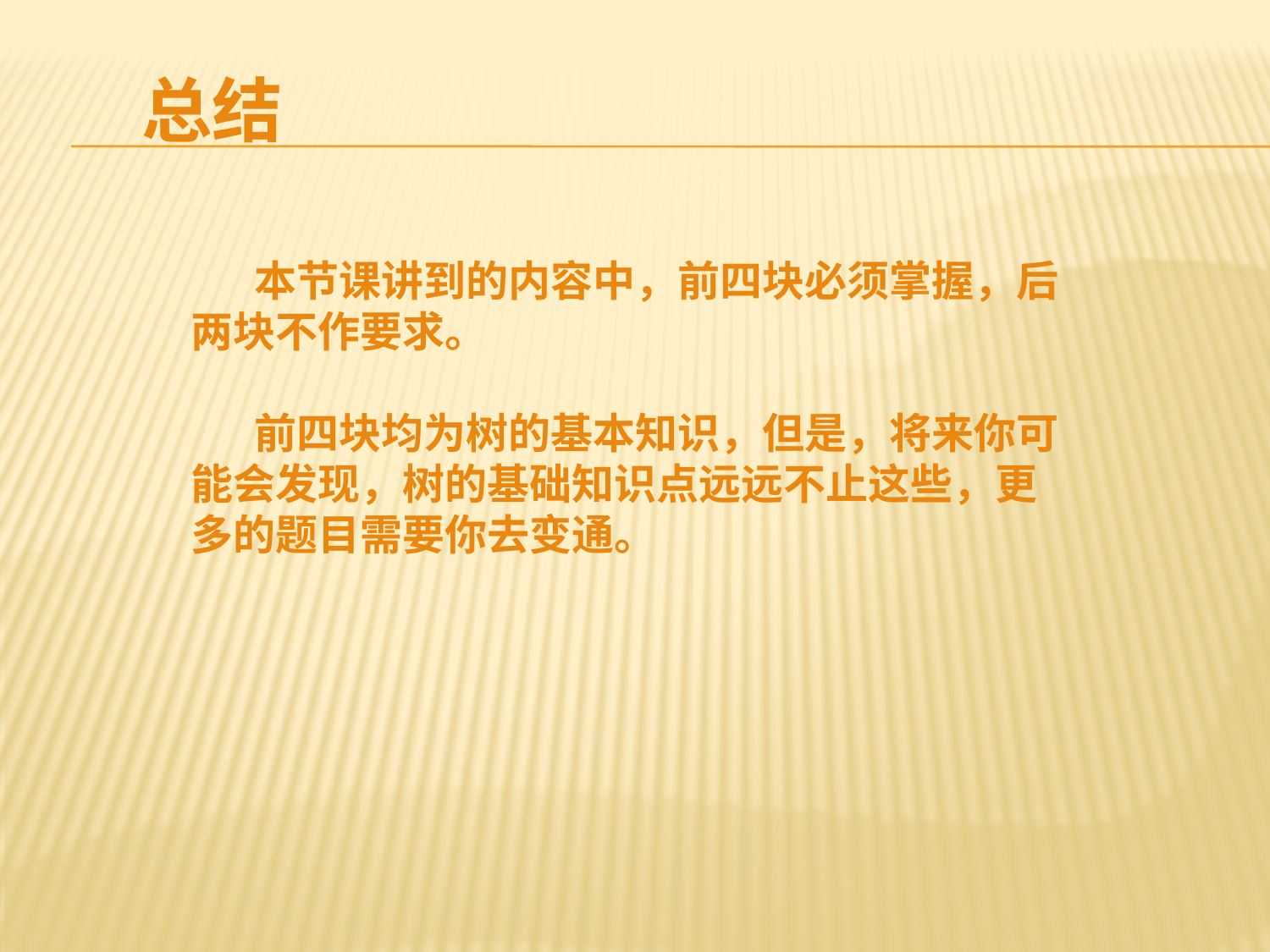

总结
本节课讲到的内容中，前四块必须掌握，后两块不作要求。

前四块均为树的基本知识，但是，将来你可能会发现，树的基础知识点远远不止这些，更多的题目需要你去变通。